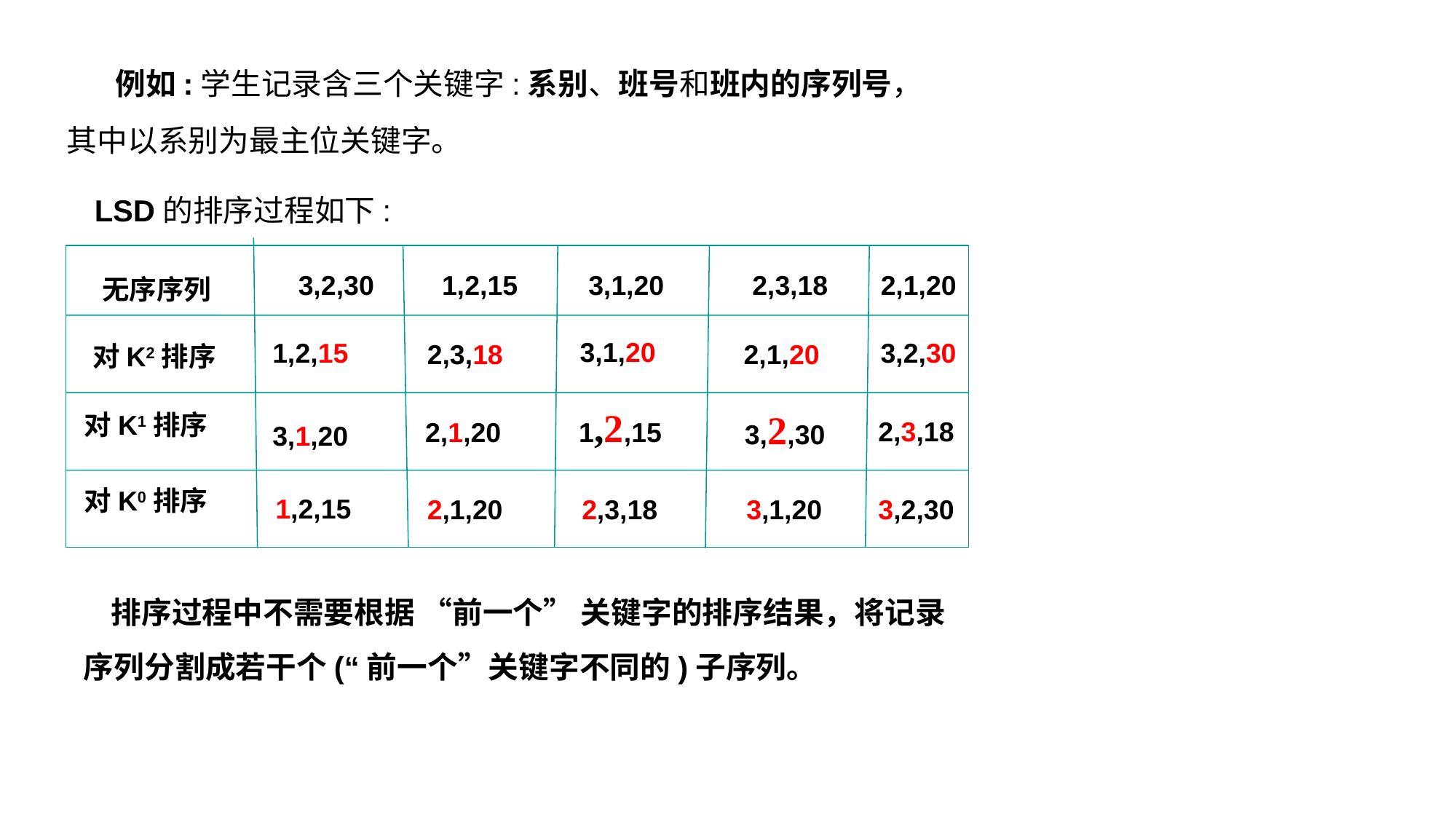

例如:学生记录含三个关键字:系别、班号和班内的序列号，其中以系别为最主位关键字。
LSD的排序过程如下:

 无序序列
3,2,30
1,2,15
3,1,20
2,3,18
2,1,20

3,1,20
3,2,30
1,2,15
2,3,18
2,1,20
对K2排序

1,2,15
3,2,30
对K1排序
2,3,18
2,1,20
3,1,20

对K0排序
 1,2,15
2,1,20
2,3,18
3,1,20
3,2,30
   排序过程中不需要根据 “前一个” 关键字的排序结果，将记录序列分割成若干个(“前一个”关键字不同的)子序列。